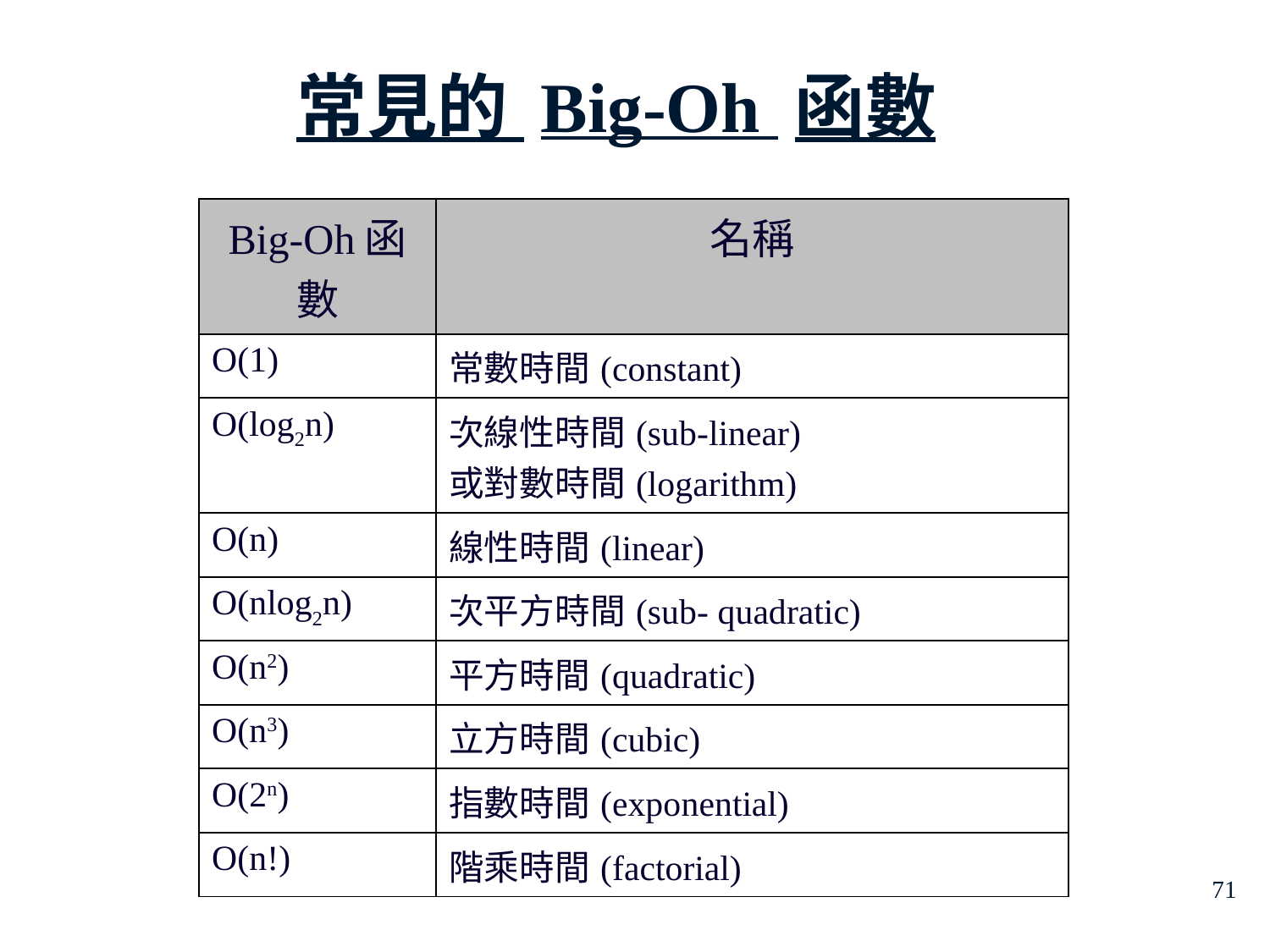

常見的 Big-Oh 函數
| Big-Oh函數 | 名稱 |
| --- | --- |
| O(1) | 常數時間(constant) |
| O(log2n) | 次線性時間(sub-linear) 或對數時間(logarithm) |
| O(n) | 線性時間(linear) |
| O(nlog2n) | 次平方時間(sub- quadratic) |
| O(n2) | 平方時間(quadratic) |
| O(n3) | 立方時間(cubic) |
| O(2n) | 指數時間(exponential) |
| O(n!) | 階乘時間(factorial) |
71